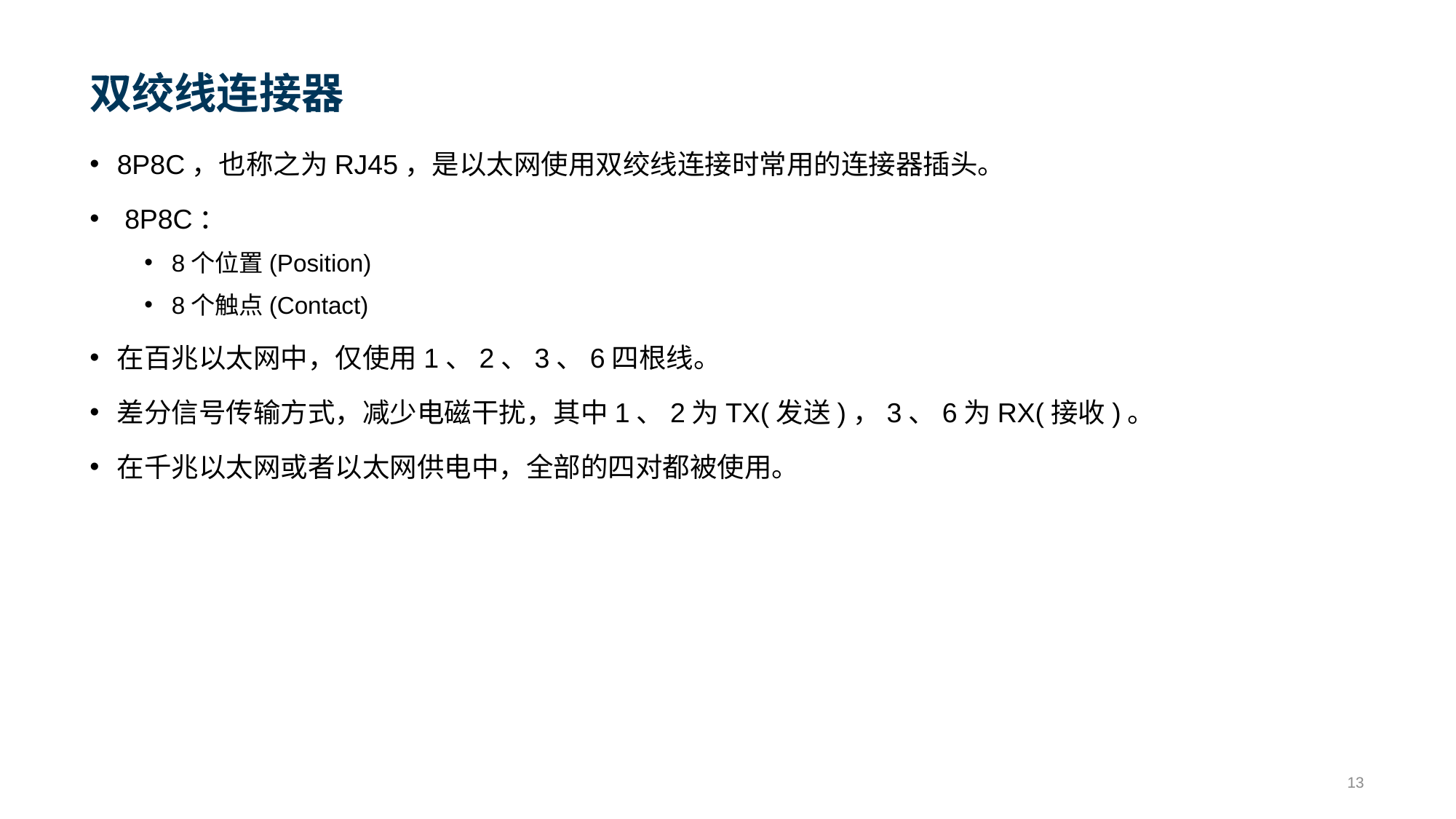

# 双绞线连接器
8P8C，也称之为RJ45，是以太网使用双绞线连接时常用的连接器插头。
 8P8C：
8个位置(Position)
8个触点(Contact)
在百兆以太网中，仅使用1、2、3、6四根线。
差分信号传输方式，减少电磁干扰，其中1、2为TX(发送)，3、6为RX(接收)。
在千兆以太网或者以太网供电中，全部的四对都被使用。
13